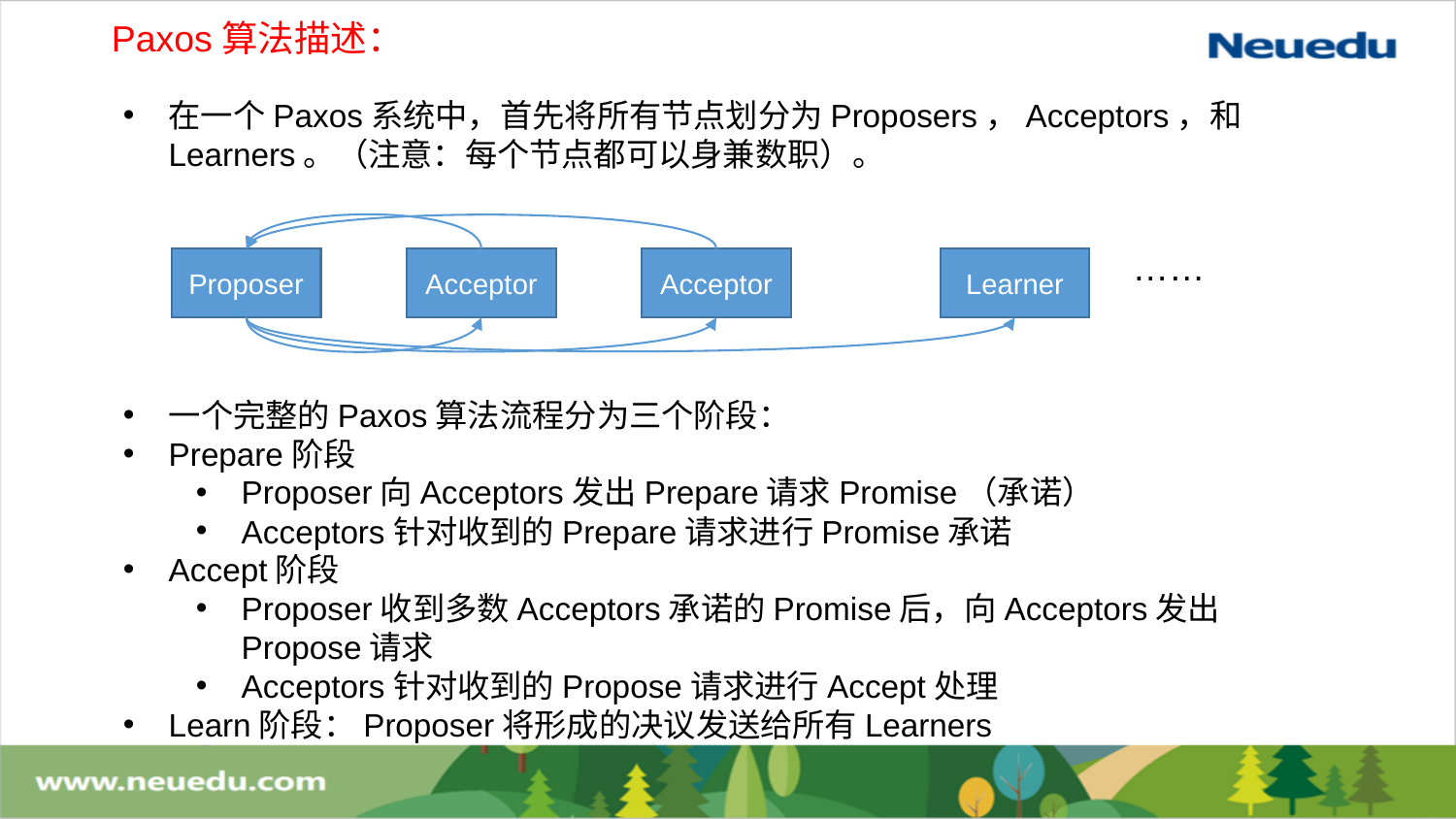

Paxos算法描述：
在一个Paxos系统中，首先将所有节点划分为Proposers，Acceptors，和Learners。（注意：每个节点都可以身兼数职）。
……
Proposer
Acceptor
Acceptor
Learner
一个完整的Paxos算法流程分为三个阶段：
Prepare阶段
Proposer向Acceptors发出Prepare请求Promise（承诺）
Acceptors针对收到的Prepare请求进行Promise承诺
Accept阶段
Proposer收到多数Acceptors承诺的Promise后，向Acceptors发出Propose请求
Acceptors针对收到的Propose请求进行Accept处理
Learn阶段：Proposer将形成的决议发送给所有Learners